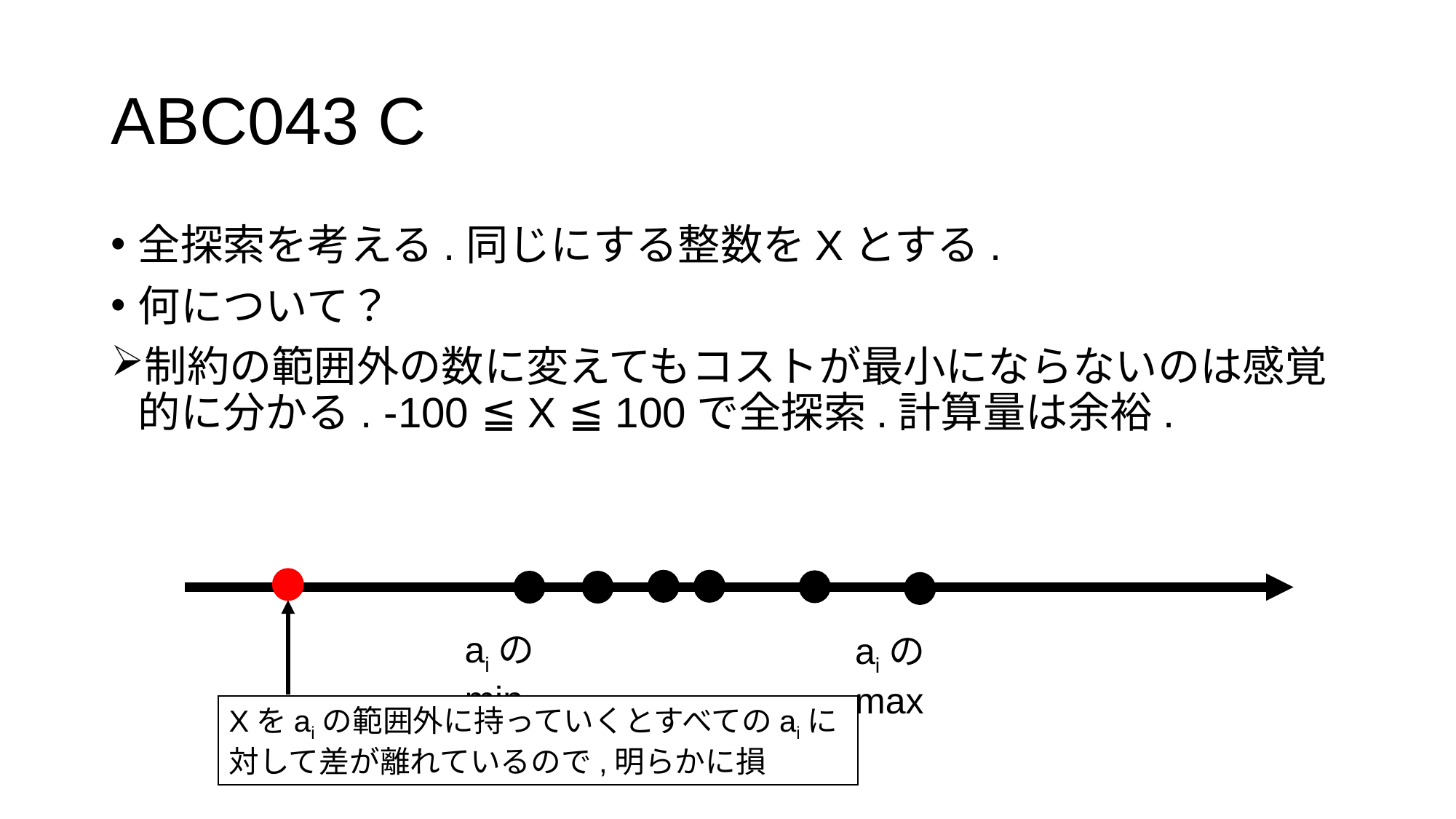

# ABC043 C
全探索を考える.同じにする整数をXとする.
何について？
制約の範囲外の数に変えてもコストが最小にならないのは感覚的に分かる. -100 ≦ X ≦ 100で全探索.計算量は余裕.

aiのmin
aiのmax
Xをaiの範囲外に持っていくとすべてのaiに対して差が離れているので,明らかに損